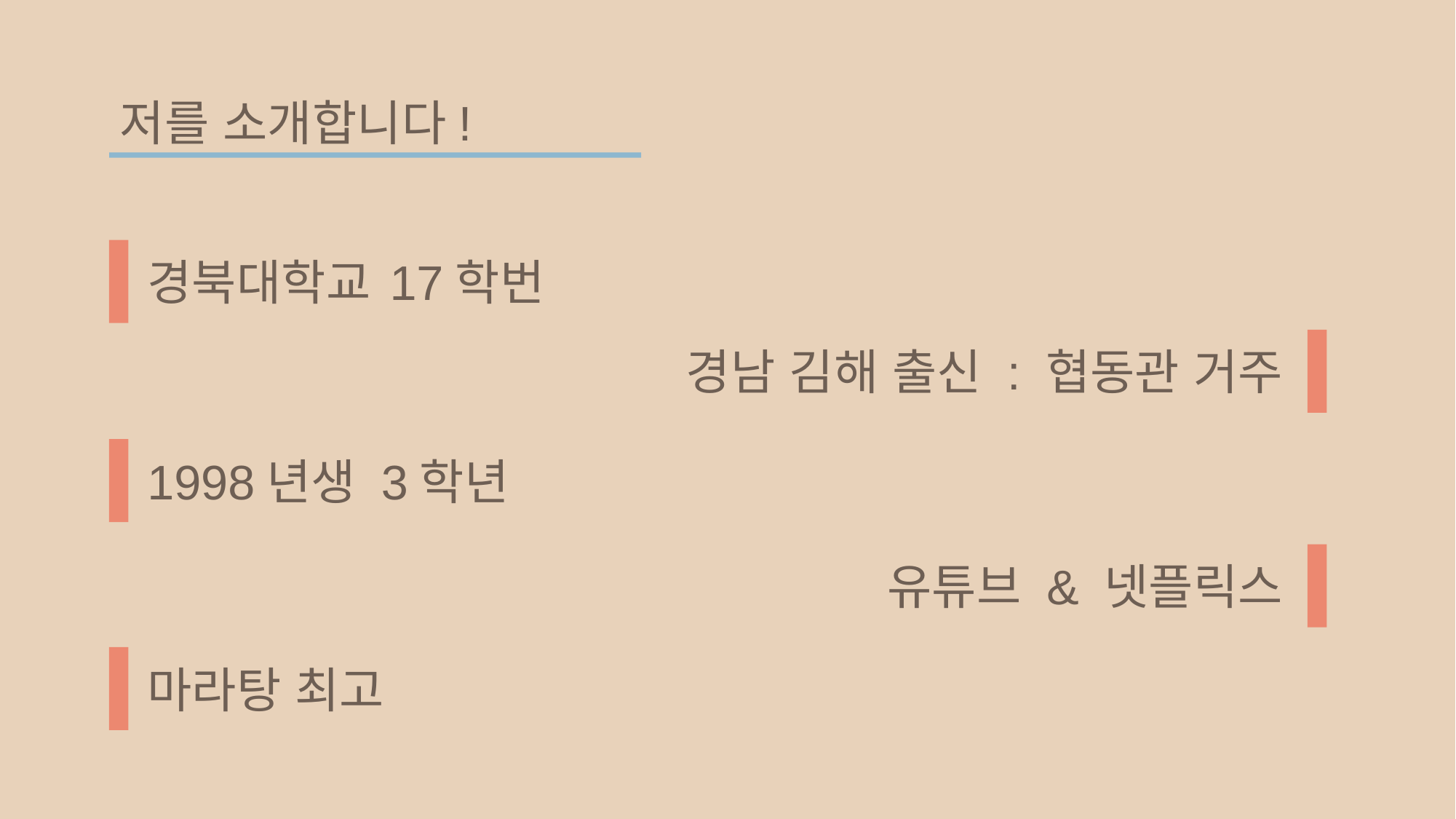

저를 소개합니다!

경북대학교 17학번

경남 김해 출신 : 협동관 거주

1998년생 3학년
마라탕 최고

유튜브 & 넷플릭스